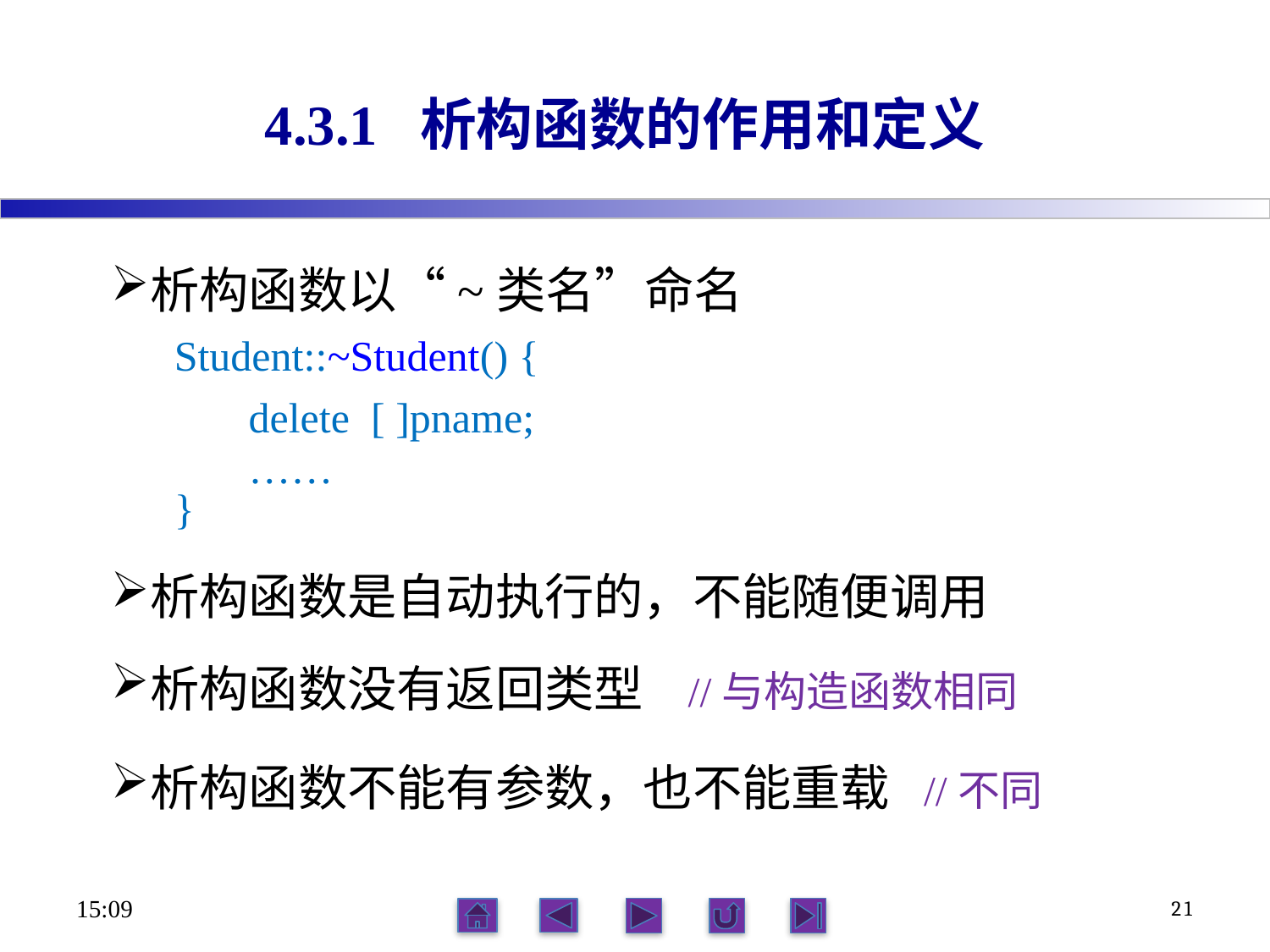

# 4.3.1  析构函数的作用和定义
析构函数以“~类名”命名
Student::~Student() {
       delete  [ ]pname;
       ……
}
析构函数是自动执行的，不能随便调用
析构函数没有返回类型   //与构造函数相同
析构函数不能有参数，也不能重载  //不同

15:09
21